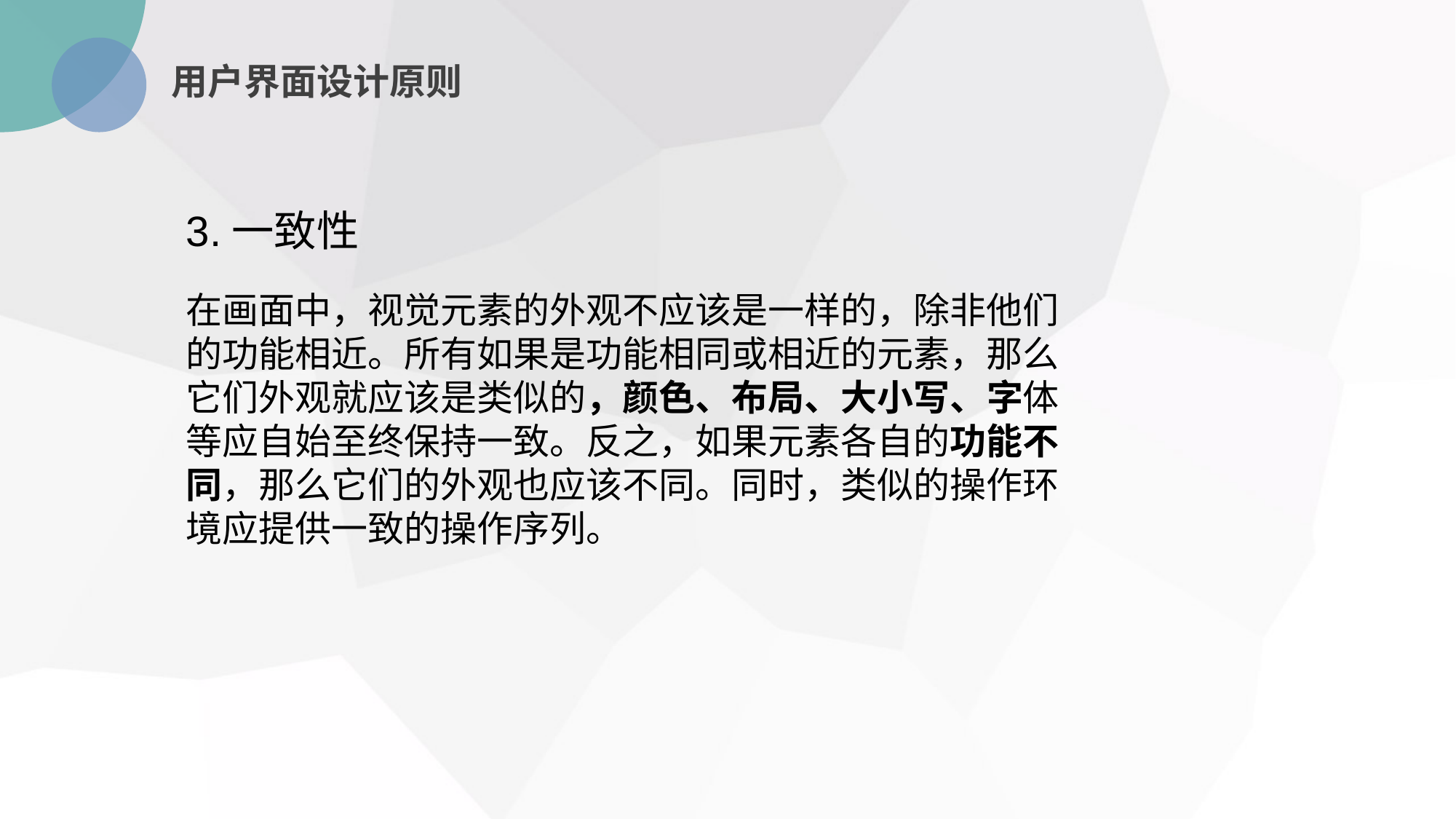

用户界面设计原则
3.一致性

在画面中，视觉元素的外观不应该是一样的，除非他们的功能相近。所有如果是功能相同或相近的元素，那么它们外观就应该是类似的，颜色、布局、大小写、字体等应自始至终保持一致。反之，如果元素各自的功能不同，那么它们的外观也应该不同。同时，类似的操作环境应提供一致的操作序列。